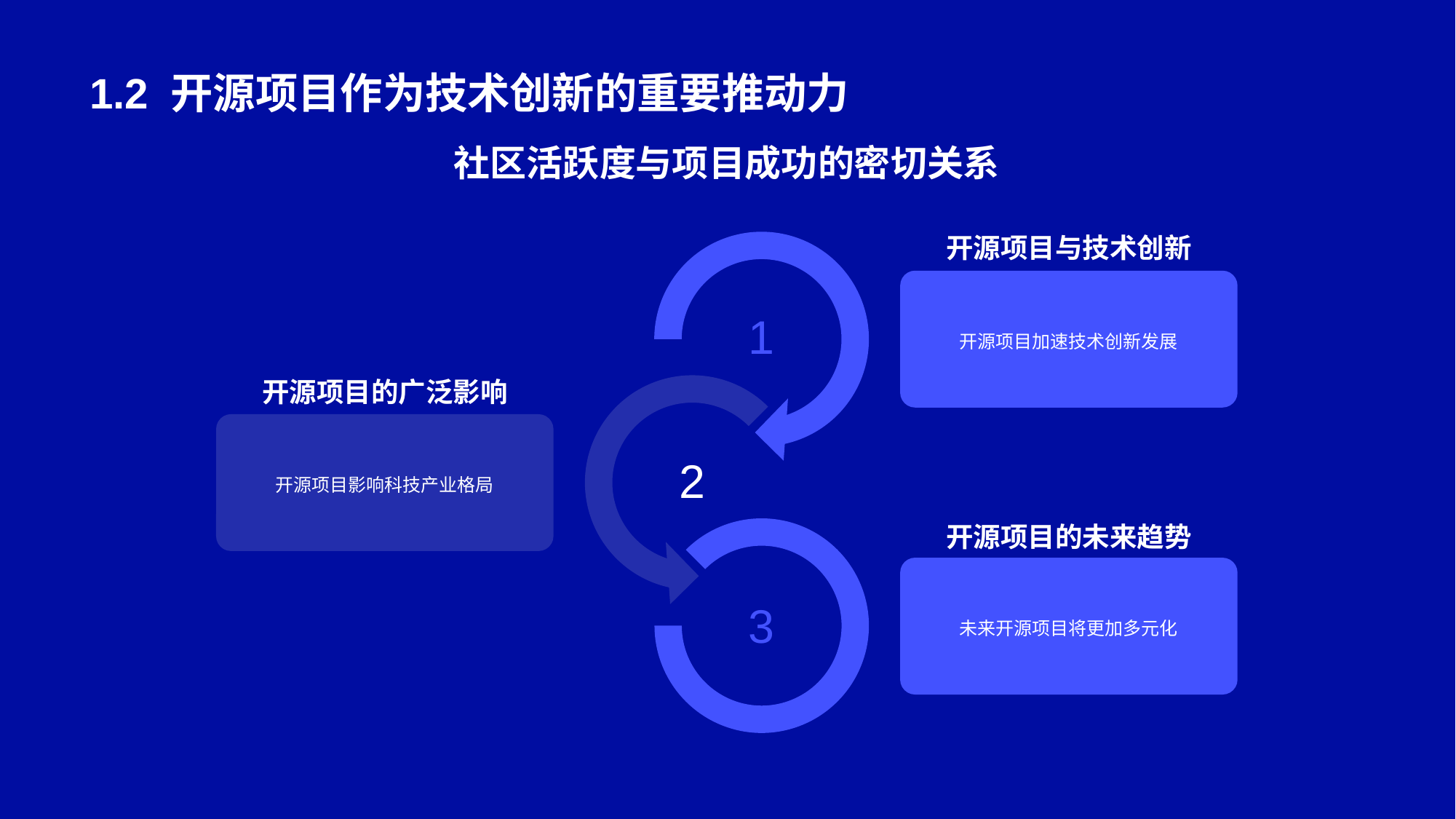

# 1.2 开源项目作为技术创新的重要推动力
社区活跃度与项目成功的密切关系

开源项目与技术创新
开源项目加速技术创新发展
1

开源项目的广泛影响
开源项目影响科技产业格局
2
开源项目的未来趋势
未来开源项目将更加多元化
3